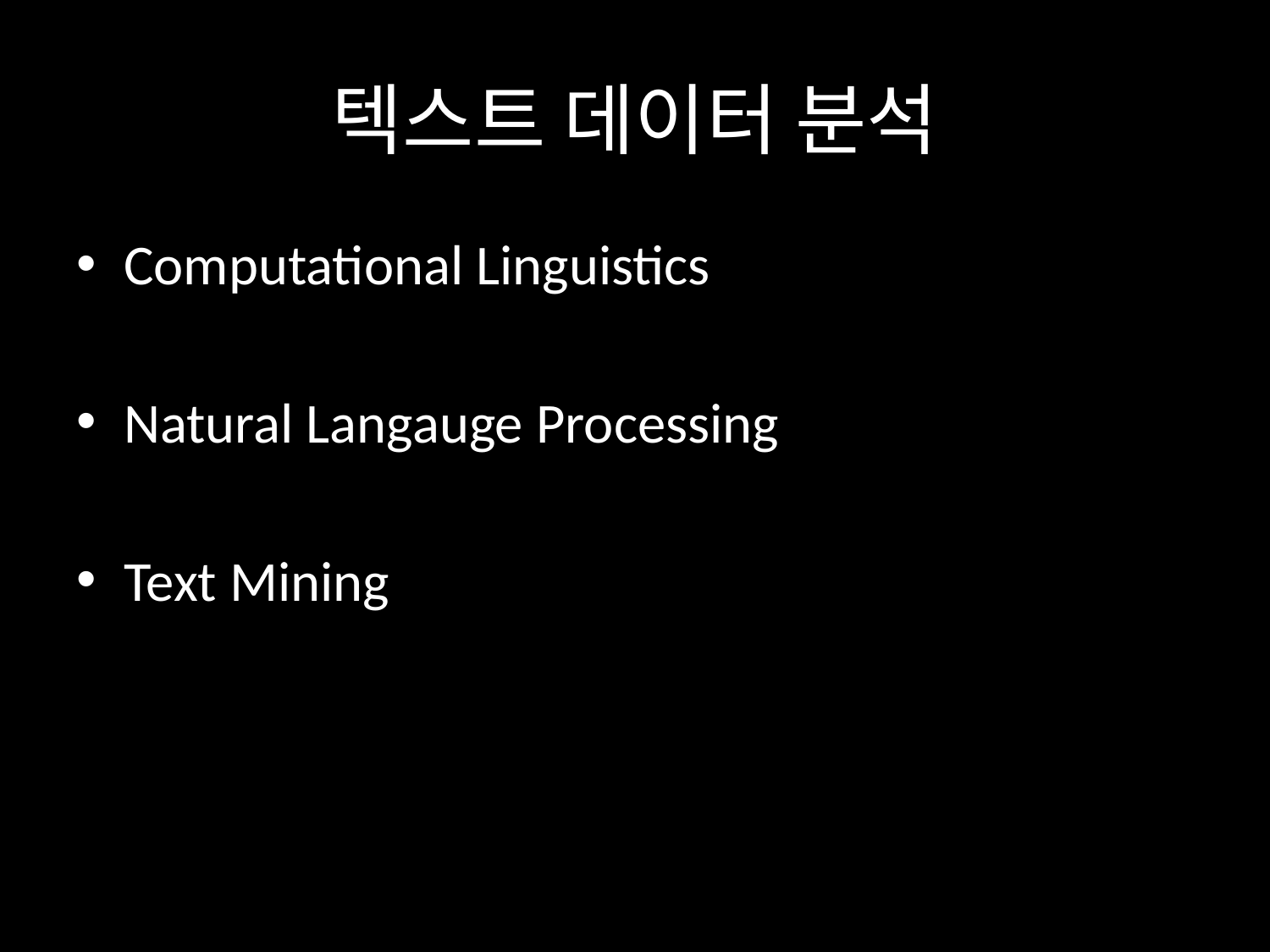

# 텍스트 데이터 분석
Computational Linguistics

Natural Langauge Processing

Text Mining